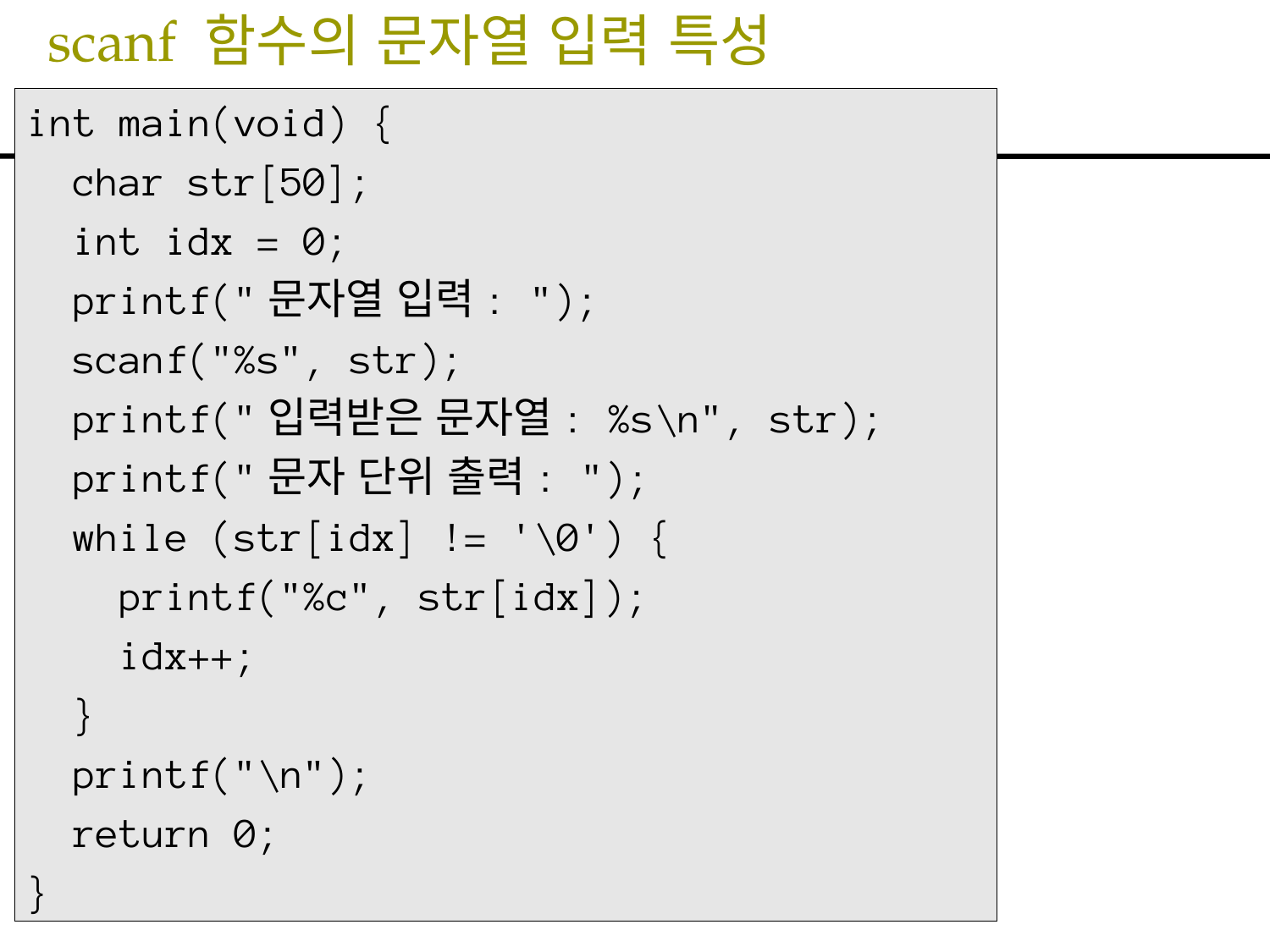

# scanf 함수의 문자열 입력 특성
int main(void) {
  char str[50];
  int idx = 0;
  printf("문자열 입력: ");
  scanf("%s", str);
  printf("입력받은 문자열: %s\n", str);
  printf("문자 단위 출력: ");
  while (str[idx] != '\0') {
    printf("%c", str[idx]);
    idx++;
  }
  printf("\n");
  return 0;
}